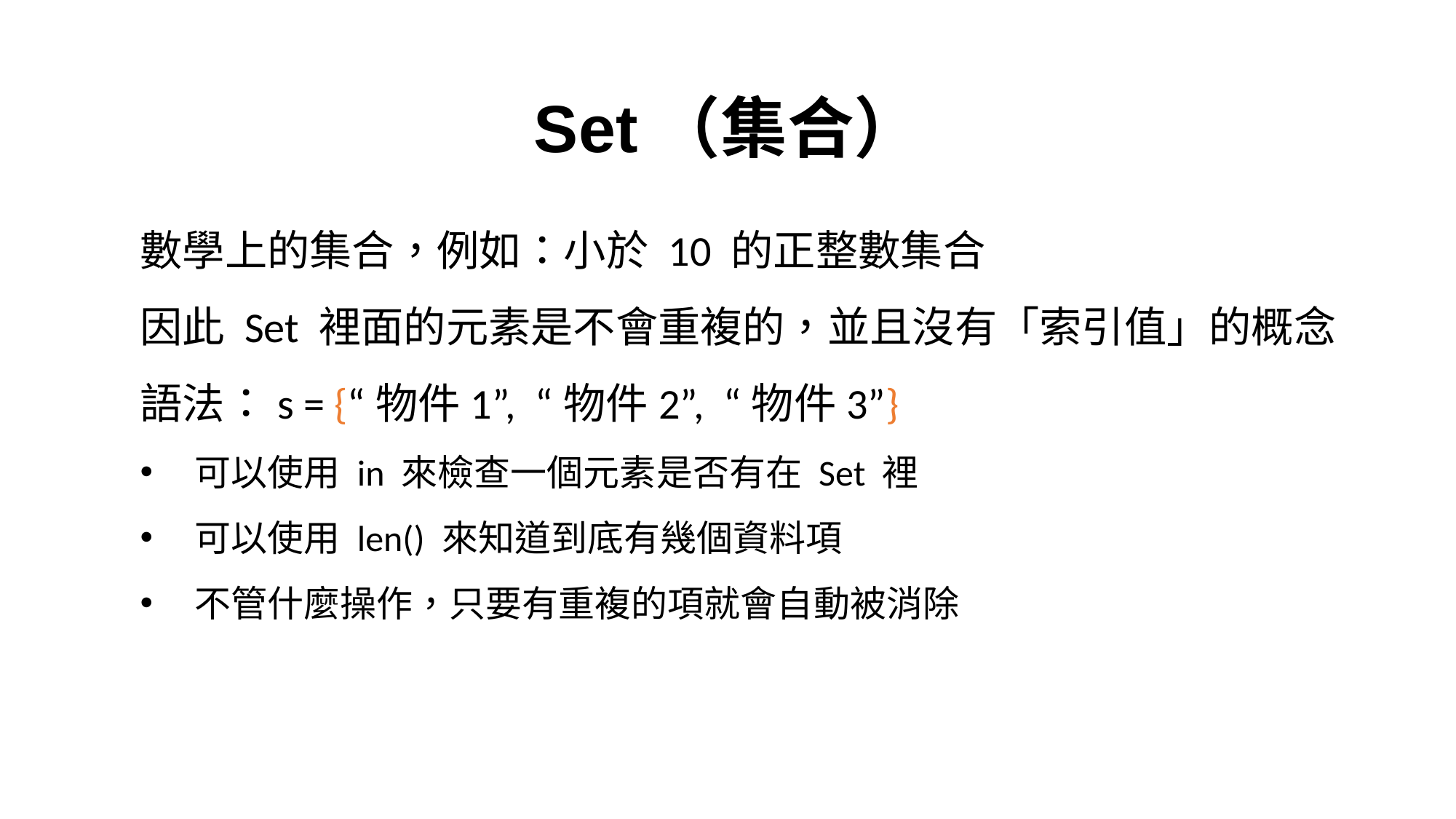

Set（集合）
數學上的集合，例如：小於 10 的正整數集合
因此 Set 裡面的元素是不會重複的，並且沒有「索引值」的概念
語法：s = {“物件1”,  “物件2”,  “物件3”}
可以使用 in 來檢查一個元素是否有在 Set 裡
可以使用 len() 來知道到底有幾個資料項
不管什麼操作，只要有重複的項就會自動被消除